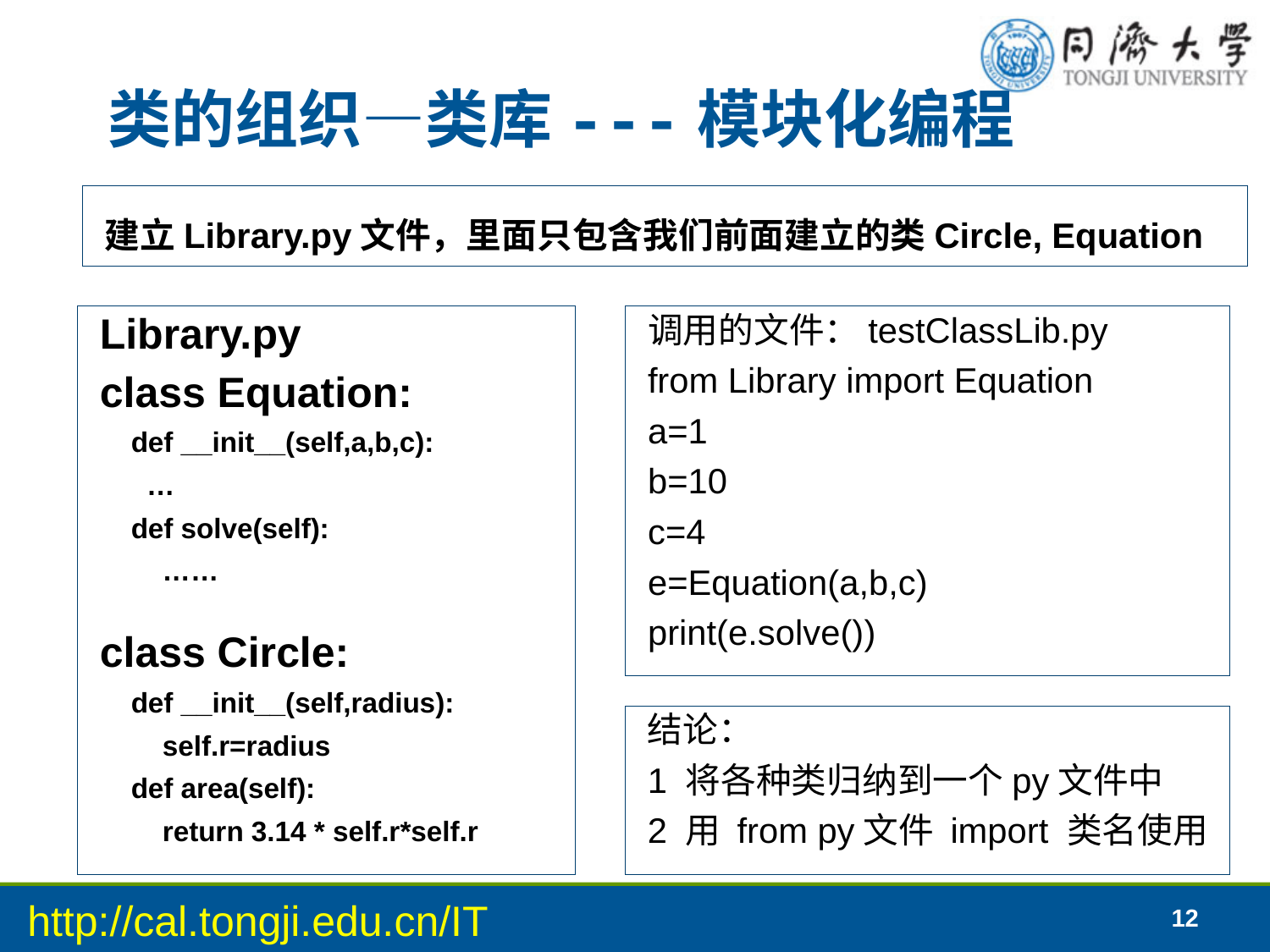

# 类的组织—类库---模块化编程
建立Library.py文件，里面只包含我们前面建立的类Circle, Equation
Library.py
class Equation:
    def __init__(self,a,b,c):
      …
    def solve(self):
        ……

class Circle:
    def __init__(self,radius):
        self.r=radius
    def area(self):
        return 3.14 * self.r*self.r
调用的文件：testClassLib.py
from Library import Equation
a=1
b=10
c=4
e=Equation(a,b,c)
print(e.solve())
结论：
1 将各种类归纳到一个py文件中
2 用 from py文件 import 类名使用